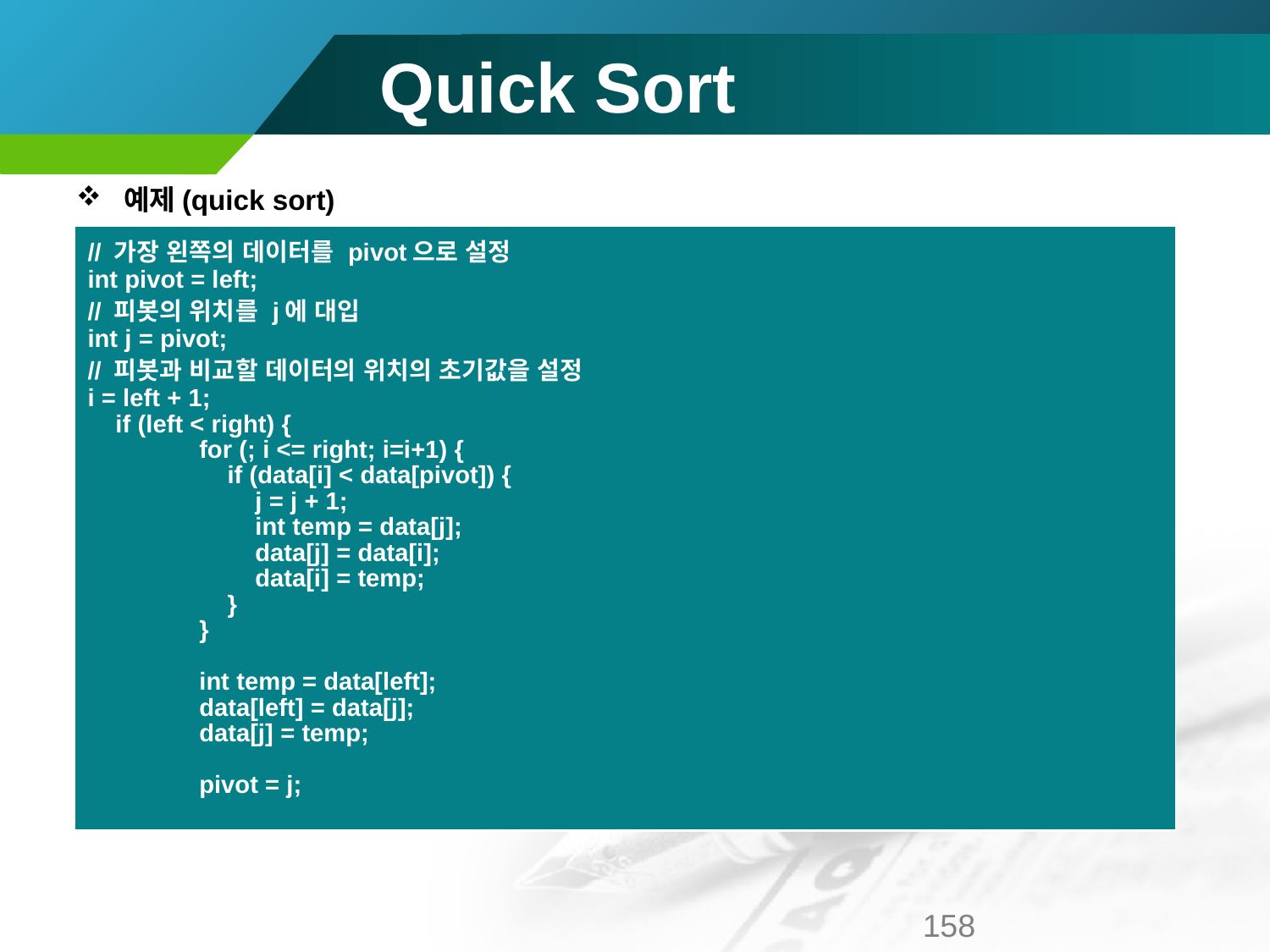

# Quick Sort
예제(quick sort)
| // 가장 왼쪽의 데이터를 pivot으로 설정 int pivot = left; // 피봇의 위치를 j에 대입 int j = pivot; // 피봇과 비교할 데이터의 위치의 초기값을 설정 i = left + 1; if (left < right) { for (; i <= right; i=i+1) { if (data[i] < data[pivot]) { j = j + 1; int temp = data[j]; data[j] = data[i]; data[i] = temp; } } int temp = data[left]; data[left] = data[j]; data[j] = temp; pivot = j; |
| --- |
158